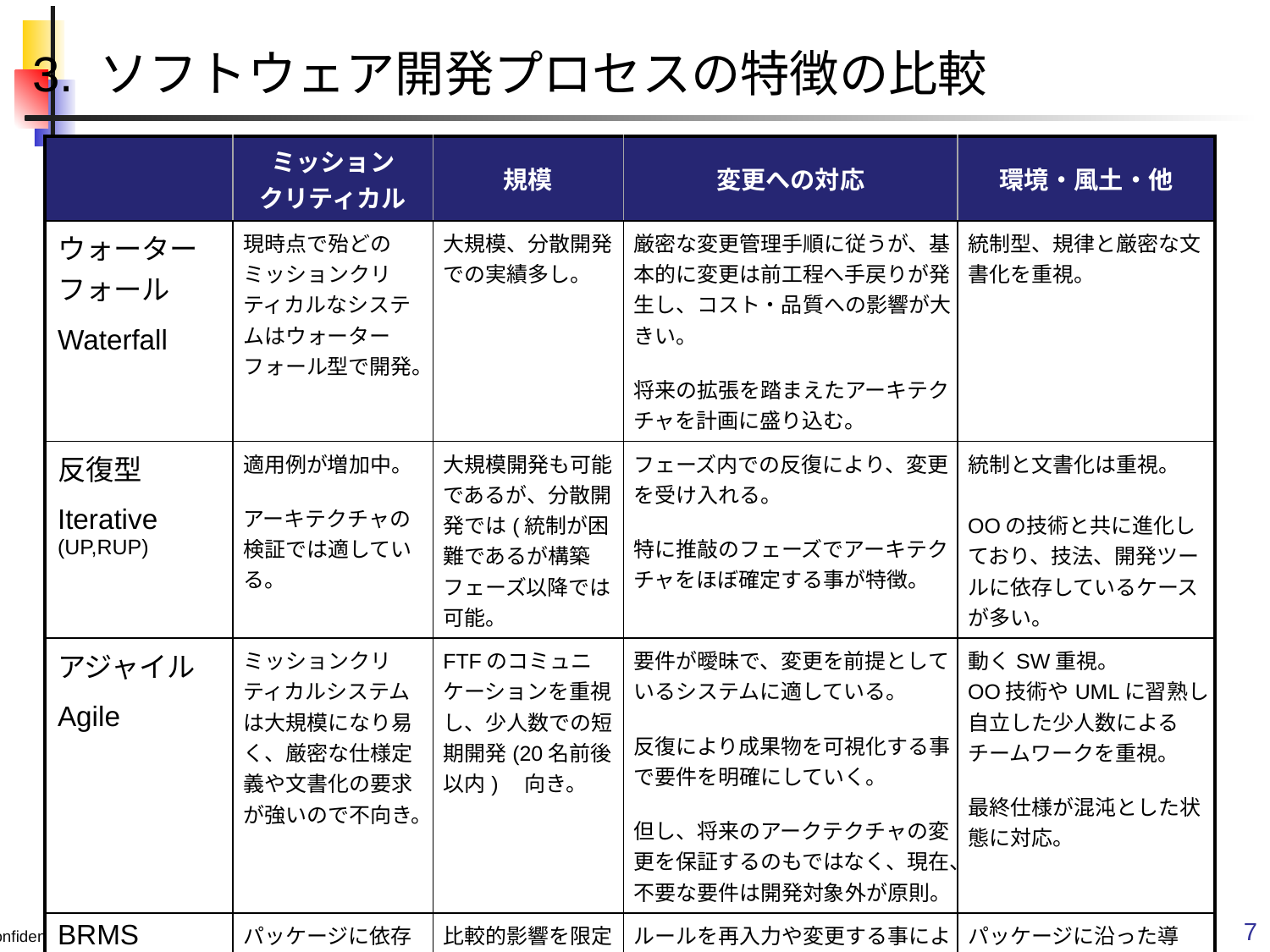

3. ソフトウェア開発プロセスの特徴の比較
|  | ミッション クリティカル | 規模 | 変更への対応 | 環境・風土・他 |
| --- | --- | --- | --- | --- |
| ウォーター フォール Waterfall | 現時点で殆どのミッションクリティカルなシステムはウォーターフォール型で開発。 | 大規模、分散開発での実績多し。 | 厳密な変更管理手順に従うが、基本的に変更は前工程へ手戻りが発生し、コスト・品質への影響が大きい。 将来の拡張を踏まえたアーキテクチャを計画に盛り込む。 | 統制型、規律と厳密な文書化を重視。 |
| 反復型 Iterative (UP,RUP) | 適用例が増加中。 アーキテクチャの検証では適している。 | 大規模開発も可能であるが、分散開発では(統制が困難であるが構築フェーズ以降では可能。 | フェーズ内での反復により、変更を受け入れる。 特に推敲のフェーズでアーキテクチャをほぼ確定する事が特徴。 | 統制と文書化は重視。 OOの技術と共に進化しており、技法、開発ツールに依存しているケースが多い。 |
| アジャイル Agile | ミッションクリティカルシステムは大規模になり易く、厳密な仕様定義や文書化の要求が強いので不向き。 | FTFのコミュニケーションを重視し、少人数での短期開発(20名前後以内)　向き。 | 要件が曖昧で、変更を前提としているシステムに適している。 反復により成果物を可視化する事で要件を明確にしていく。 但し、将来のアークテクチャの変更を保証するのもではなく、現在、不要な要件は開発対象外が原則。 | 動くSW重視。 OO技術やUMLに習熟し自立した少人数によるチームワークを重視。 最終仕様が混沌とした状態に対応。 |
| BRMS Biz Rule Mgt. System | パッケージに依存するので全てをカバーできない。　ルールが複雑で且つ変化も多い分野には効果を発揮。 | 比較的影響を限定できる適用分野に限定し、大規模システムには向いていない。 | ルールを再入力や変更する事によりコードを自動生成する。 変更歴も取れるので、管理可能。 | パッケージに沿った導入・運用プロセスに対応。 ユーザーや分析者が直接ビジネスルールを定義・登録する事ができる。 |